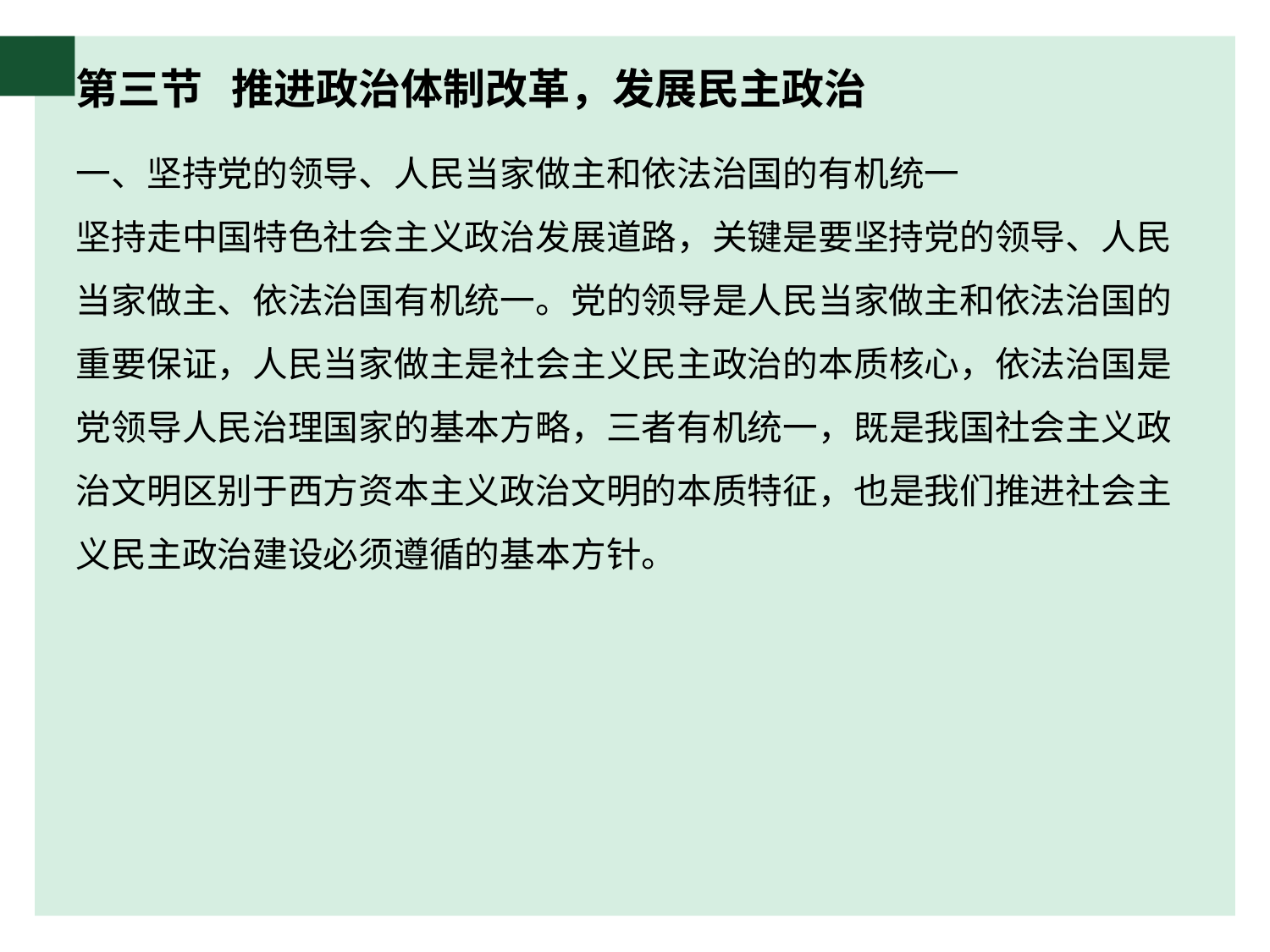

# 第三节   推进政治体制改革，发展民主政治
一、坚持党的领导、人民当家做主和依法治国的有机统一
坚持走中国特色社会主义政治发展道路，关键是要坚持党的领导、人民当家做主、依法治国有机统一。党的领导是人民当家做主和依法治国的重要保证，人民当家做主是社会主义民主政治的本质核心，依法治国是党领导人民治理国家的基本方略，三者有机统一，既是我国社会主义政治文明区别于西方资本主义政治文明的本质特征，也是我们推进社会主义民主政治建设必须遵循的基本方针。